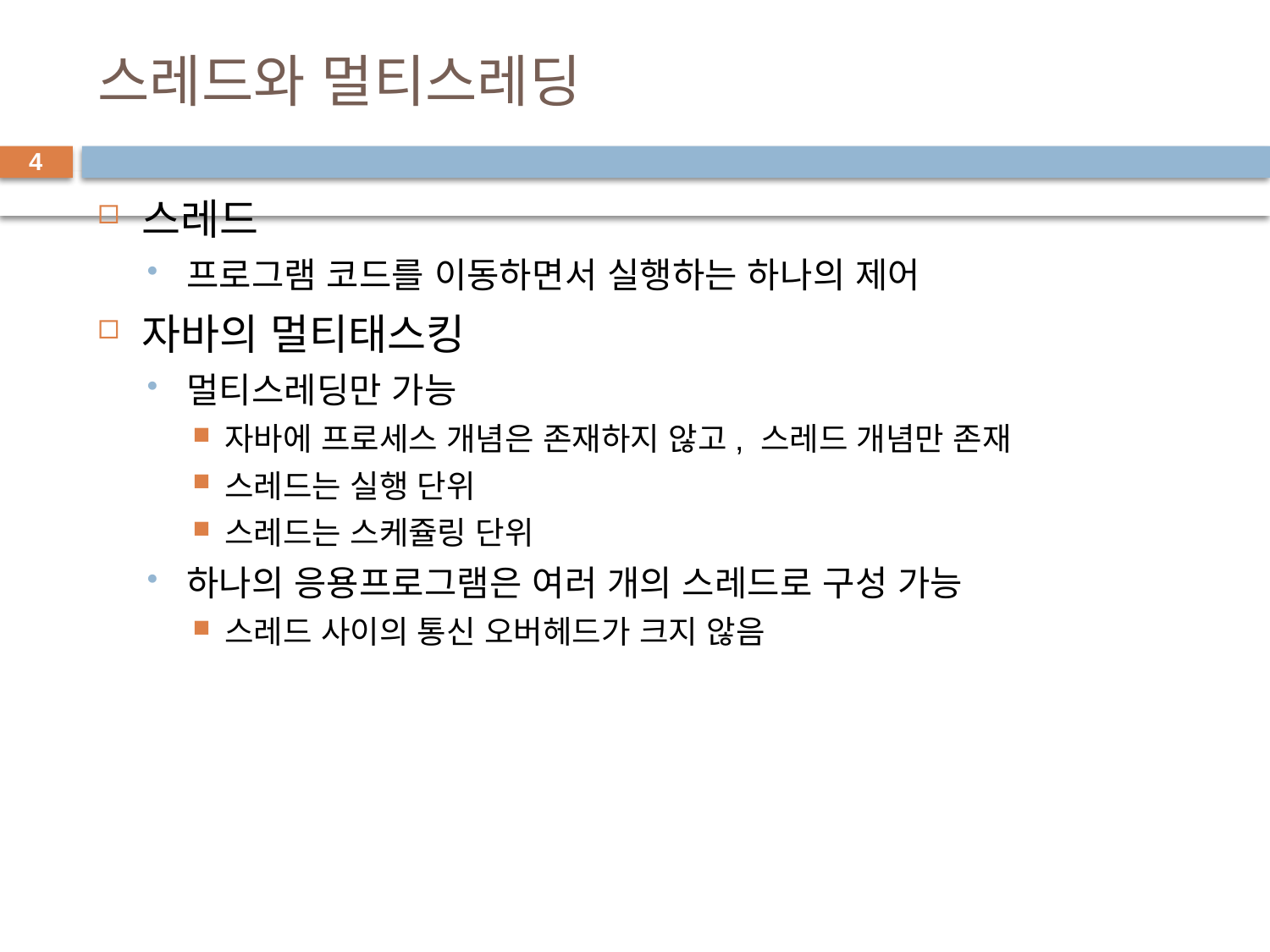

# 스레드와 멀티스레딩
4
스레드
프로그램 코드를 이동하면서 실행하는 하나의 제어
자바의 멀티태스킹
멀티스레딩만 가능
자바에 프로세스 개념은 존재하지 않고, 스레드 개념만 존재
스레드는 실행 단위
스레드는 스케쥴링 단위
하나의 응용프로그램은 여러 개의 스레드로 구성 가능
스레드 사이의 통신 오버헤드가 크지 않음